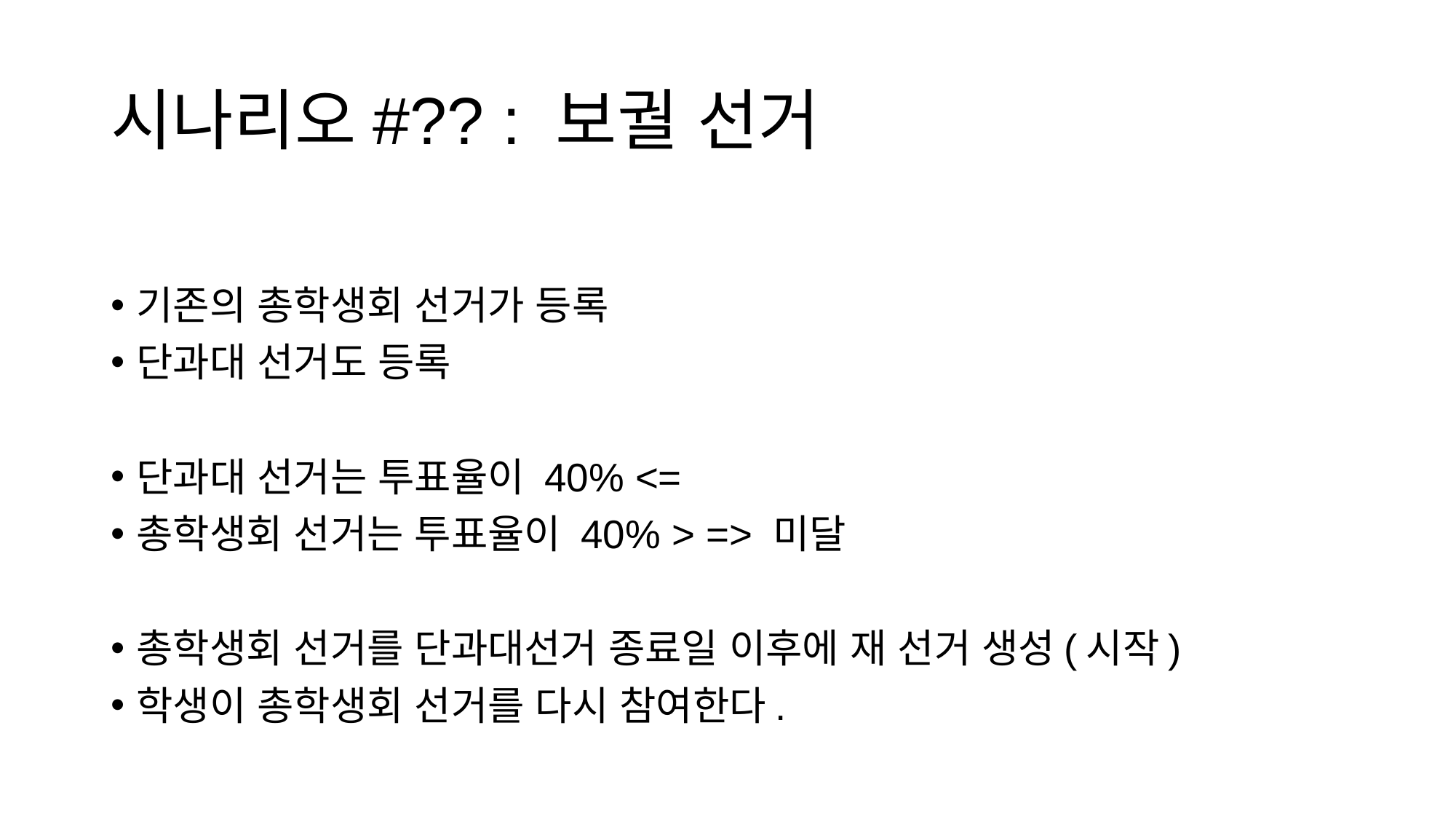

# 시나리오#?? : 보궐 선거

기존의 총학생회 선거가 등록
단과대 선거도 등록

단과대 선거는 투표율이 40% <=
총학생회 선거는 투표율이 40% > => 미달

총학생회 선거를 단과대선거 종료일 이후에 재 선거 생성(시작)
학생이 총학생회 선거를 다시 참여한다.